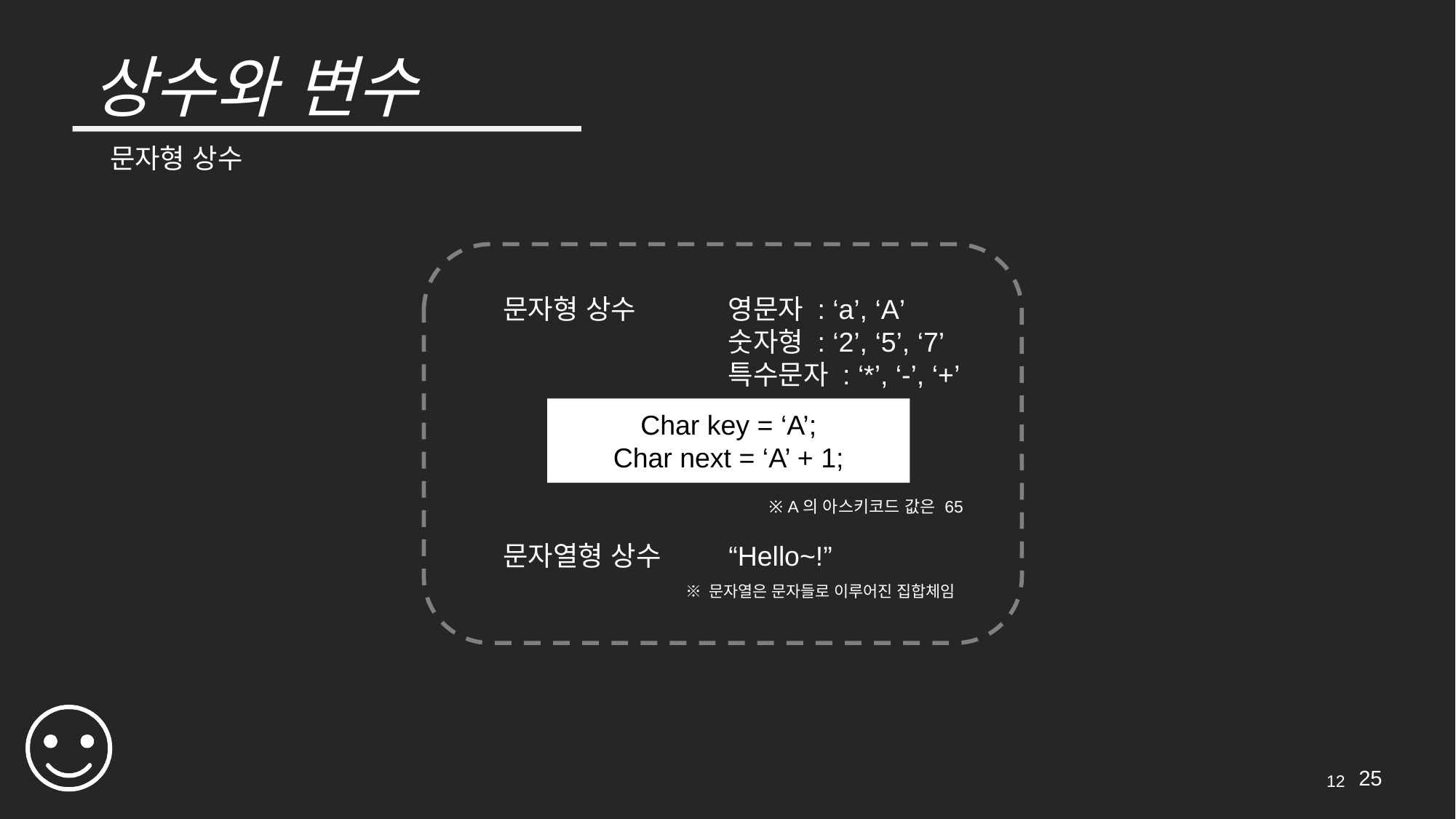

# 상수와 변수

문자형 상수

문자형 상수
영문자 : ‘a’, ‘A’
숫자형 : ‘2’, ‘5’, ‘7’
특수문자 : ‘*’, ‘-’, ‘+’
Char key = ‘A’;
Char next = ‘A’ + 1;
※ A의 아스키코드 값은 65
“Hello~!”
문자열형 상수
※ 문자열은 문자들로 이루어진 집합체임
12